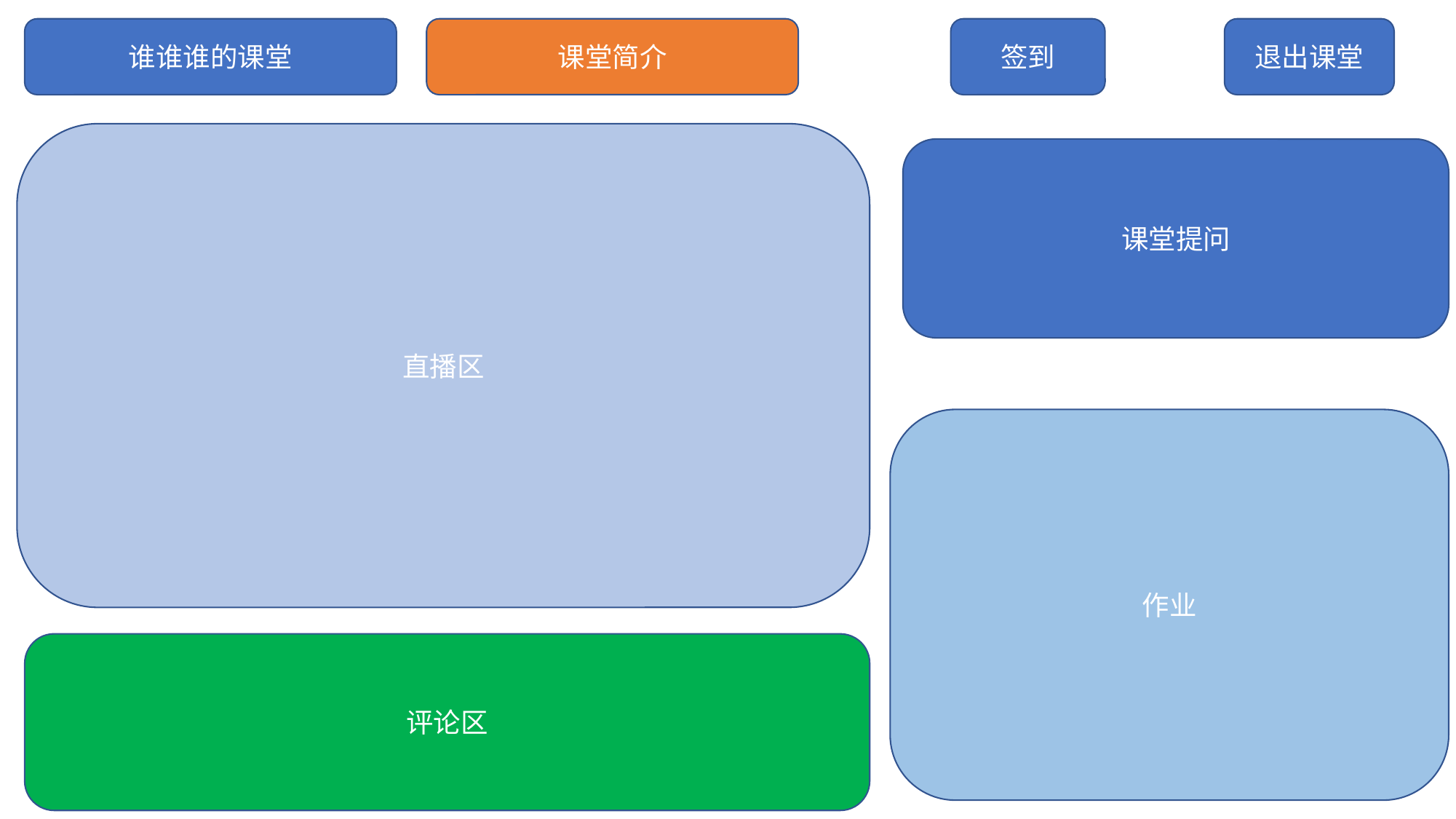

谁谁谁的课堂
课堂简介
签到
退出课堂
直播区
课堂提问
作业
评论区